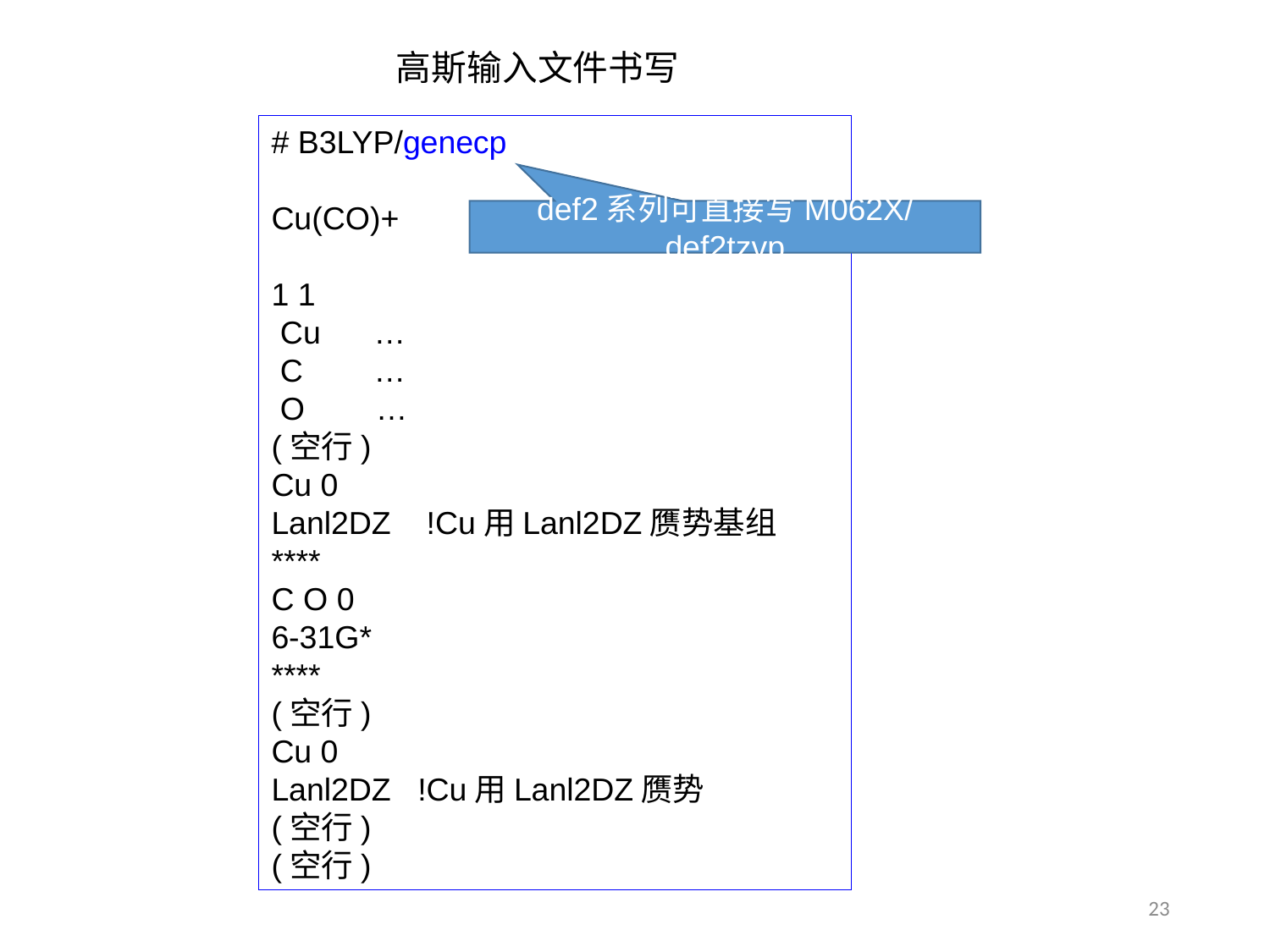

高斯输入文件书写
# B3LYP/genecp Cu(CO)+ 1 1  Cu      …         C        …          O        …
(空行)
Cu 0
Lanl2DZ    !Cu用Lanl2DZ赝势基组
****
C O 0
6-31G*  
****
(空行)
Cu 0
Lanl2DZ   !Cu用Lanl2DZ赝势
(空行)
(空行)
def2系列可直接写M062X/def2tzvp
23